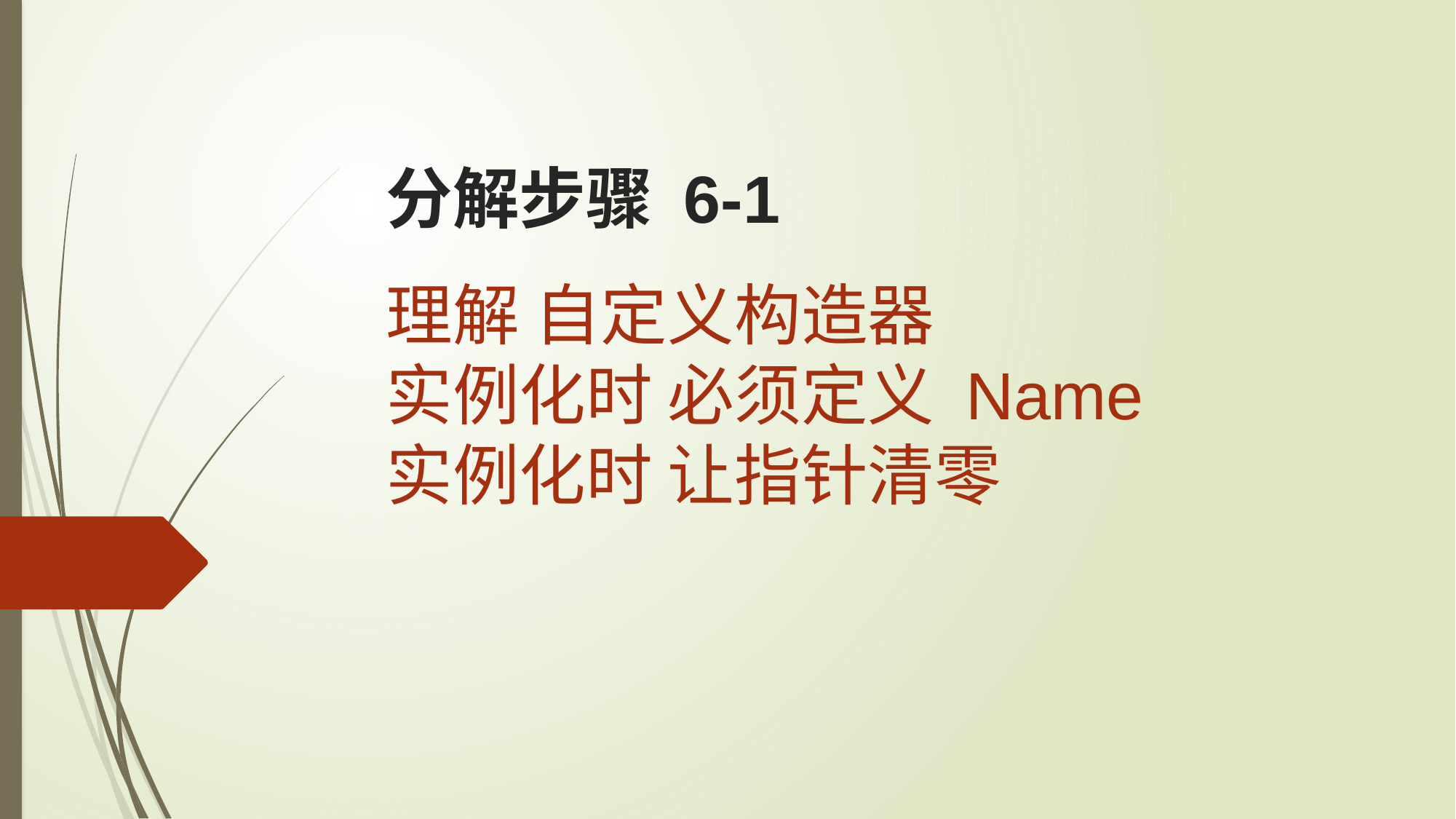

分解步骤 6-1

理解 自定义构造器
实例化时 必须定义 Name
实例化时 让指针清零